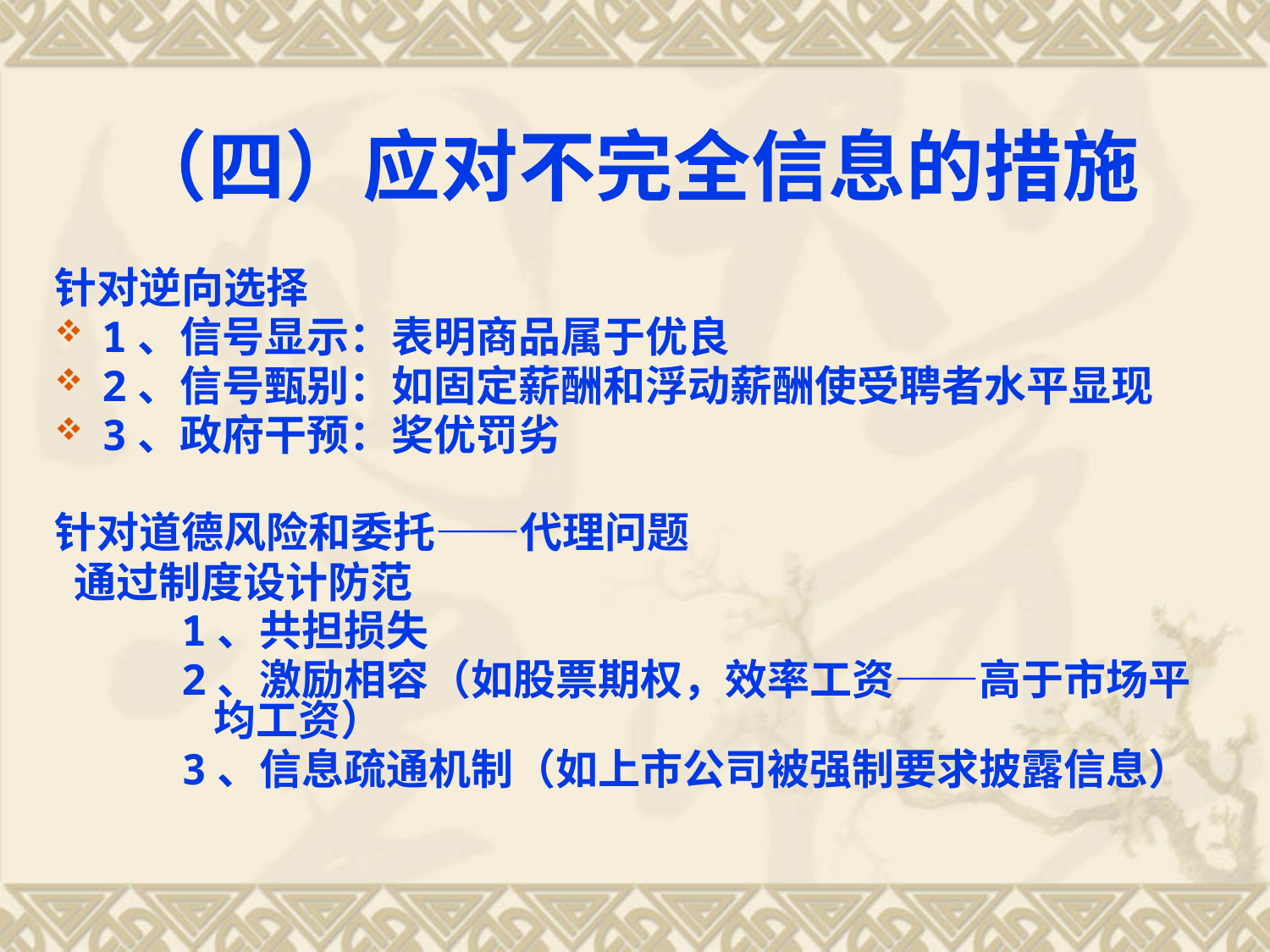

# （四）应对不完全信息的措施
针对逆向选择
1、信号显示：表明商品属于优良
2、信号甄别：如固定薪酬和浮动薪酬使受聘者水平显现
3、政府干预：奖优罚劣

针对道德风险和委托——代理问题
 通过制度设计防范
1、共担损失
2、激励相容（如股票期权，效率工资——高于市场平均工资）
3、信息疏通机制（如上市公司被强制要求披露信息）